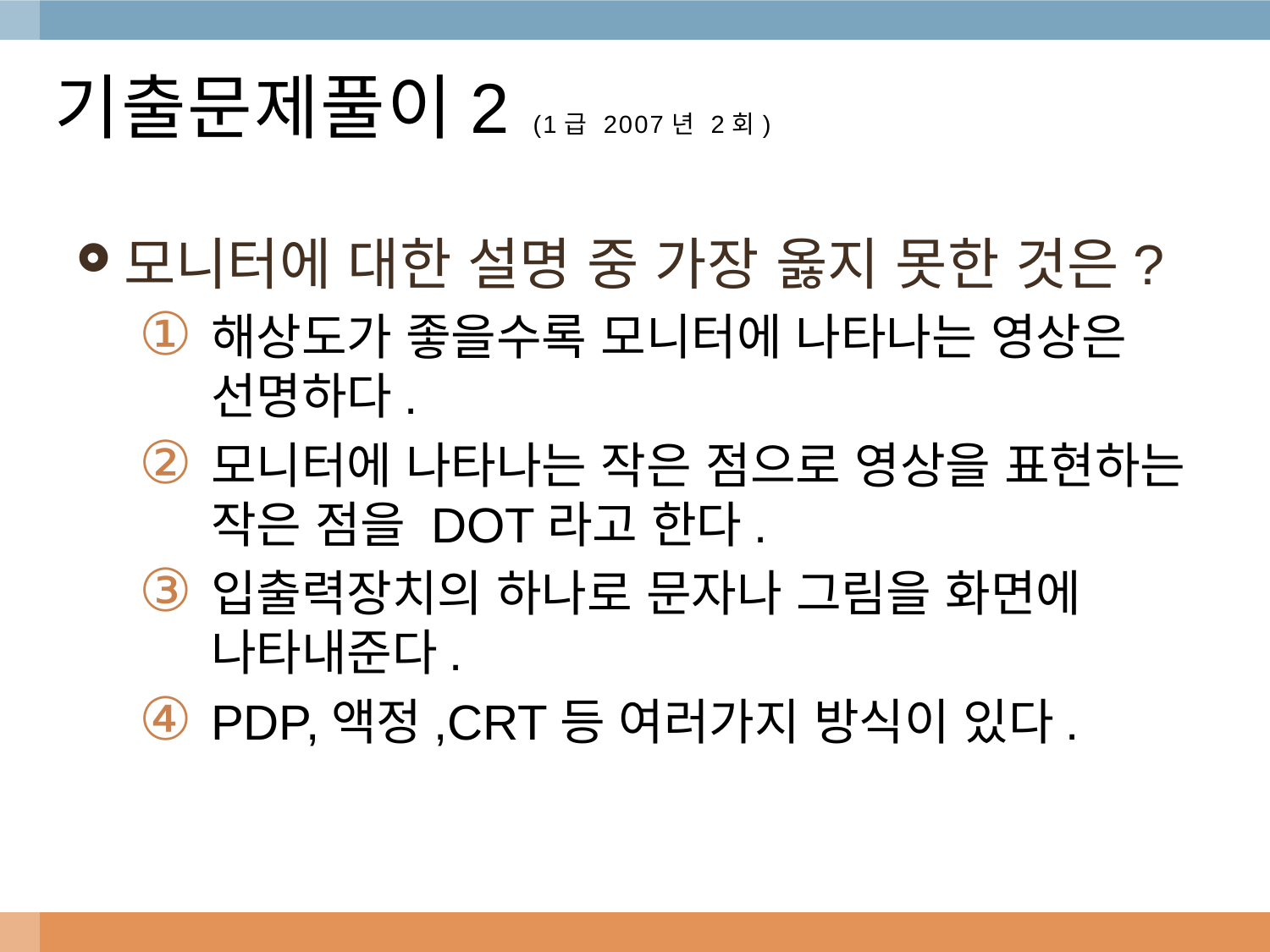

# 기출문제풀이2 (1급 2007년 2회)
모니터에 대한 설명 중 가장 옳지 못한 것은?
해상도가 좋을수록 모니터에 나타나는 영상은 선명하다.
모니터에 나타나는 작은 점으로 영상을 표현하는 작은 점을 DOT라고 한다.
입출력장치의 하나로 문자나 그림을 화면에 나타내준다.
PDP,액정,CRT등 여러가지 방식이 있다.